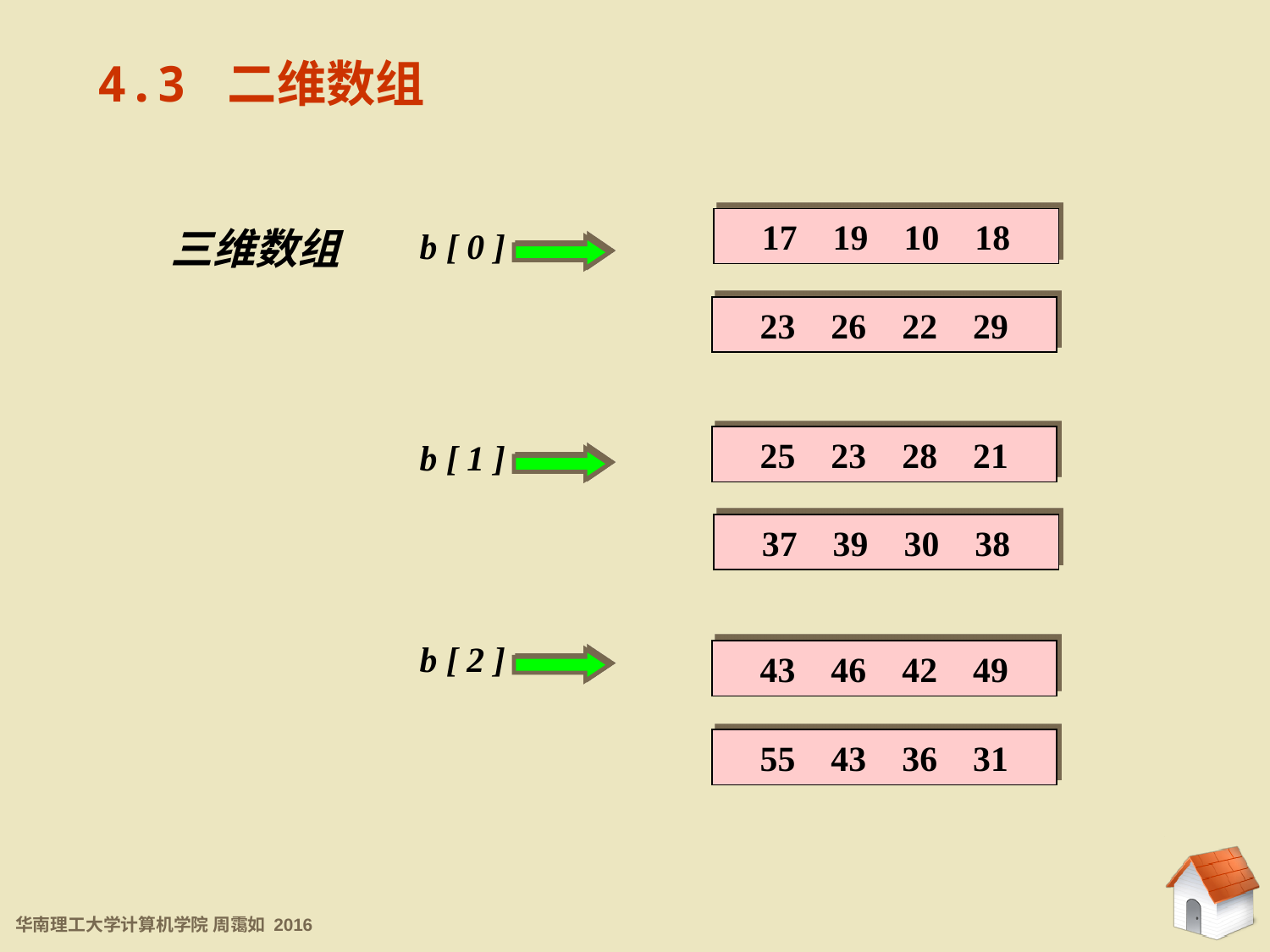

4.3 二维数组
    17    19    10    18
    23    26    22    29
    25    23    28    21
    37    39    30    38
    43    46    42    49
    55    43    36    31
三维数组
b [ 0 ]
b [ 1 ]
b [ 2 ]